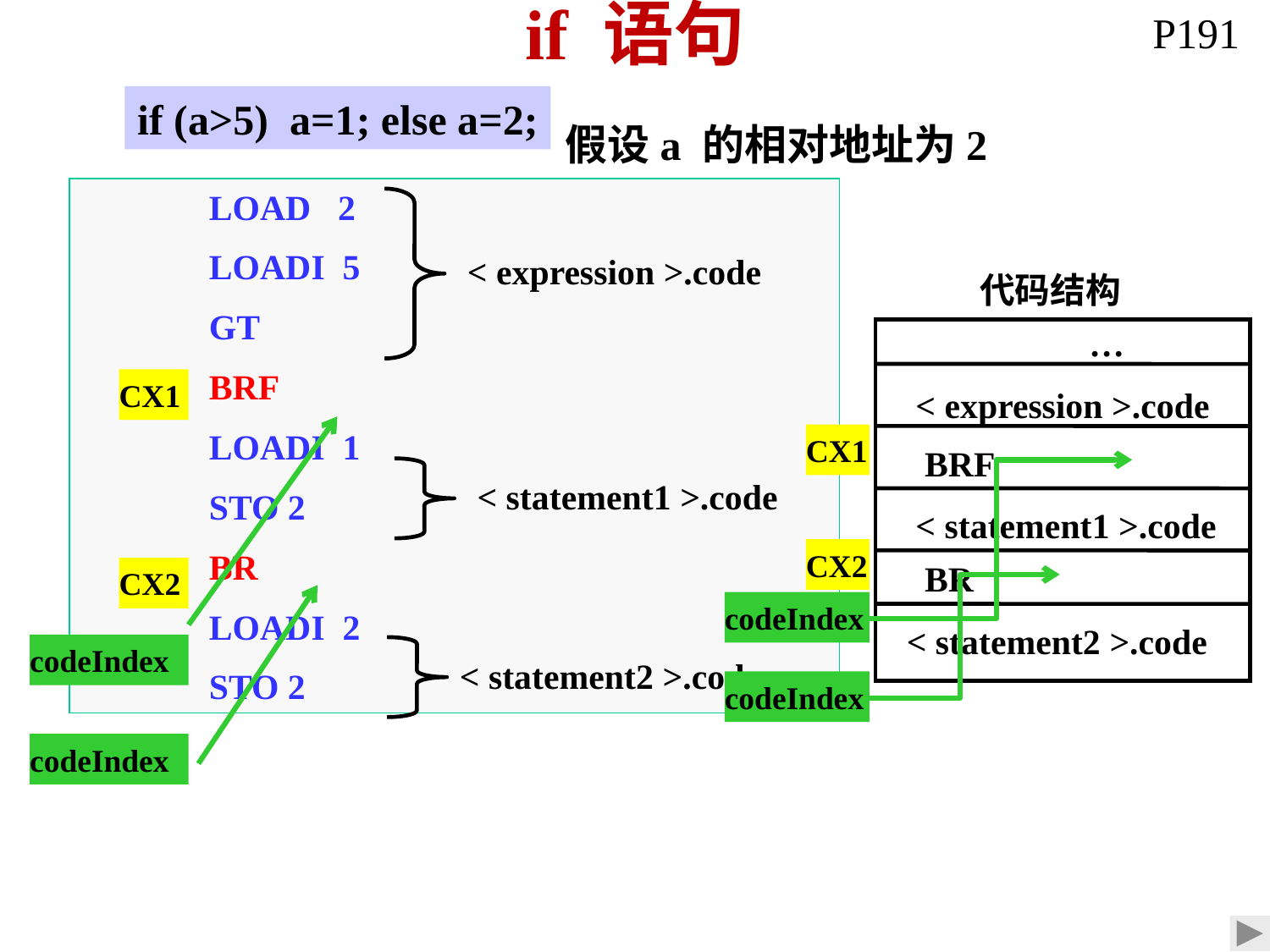

# if 语句
P191
if (a>5)  a=1; else a=2;
假设a 的相对地址为2
	LOAD   2
	LOADI  5
	GT
	BRF
	LOADI  1
	STO 2
	BR
	LOADI  2
	STO 2

< expression >.code
代码结构
…

< expression >.code
CX1

BRF

< statement1 >.code
CX2

BR
codeIndex

< statement2 >.code
codeIndex
CX1

< statement1 >.code
CX2
codeIndex

< statement2 >.code
codeIndex